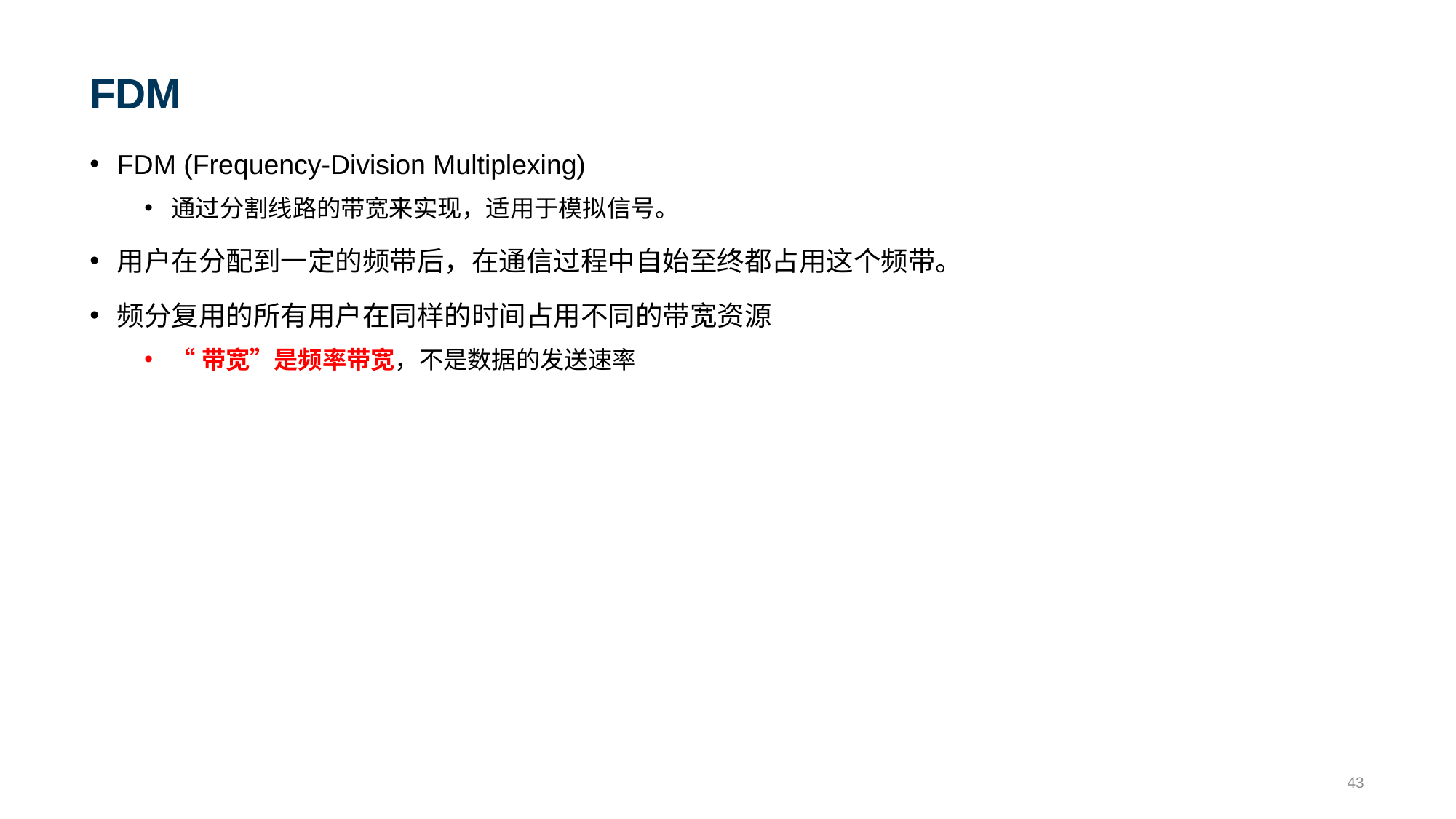

# FDM
FDM (Frequency-Division Multiplexing)
通过分割线路的带宽来实现，适用于模拟信号。
用户在分配到一定的频带后，在通信过程中自始至终都占用这个频带。
频分复用的所有用户在同样的时间占用不同的带宽资源
“带宽”是频率带宽，不是数据的发送速率
43